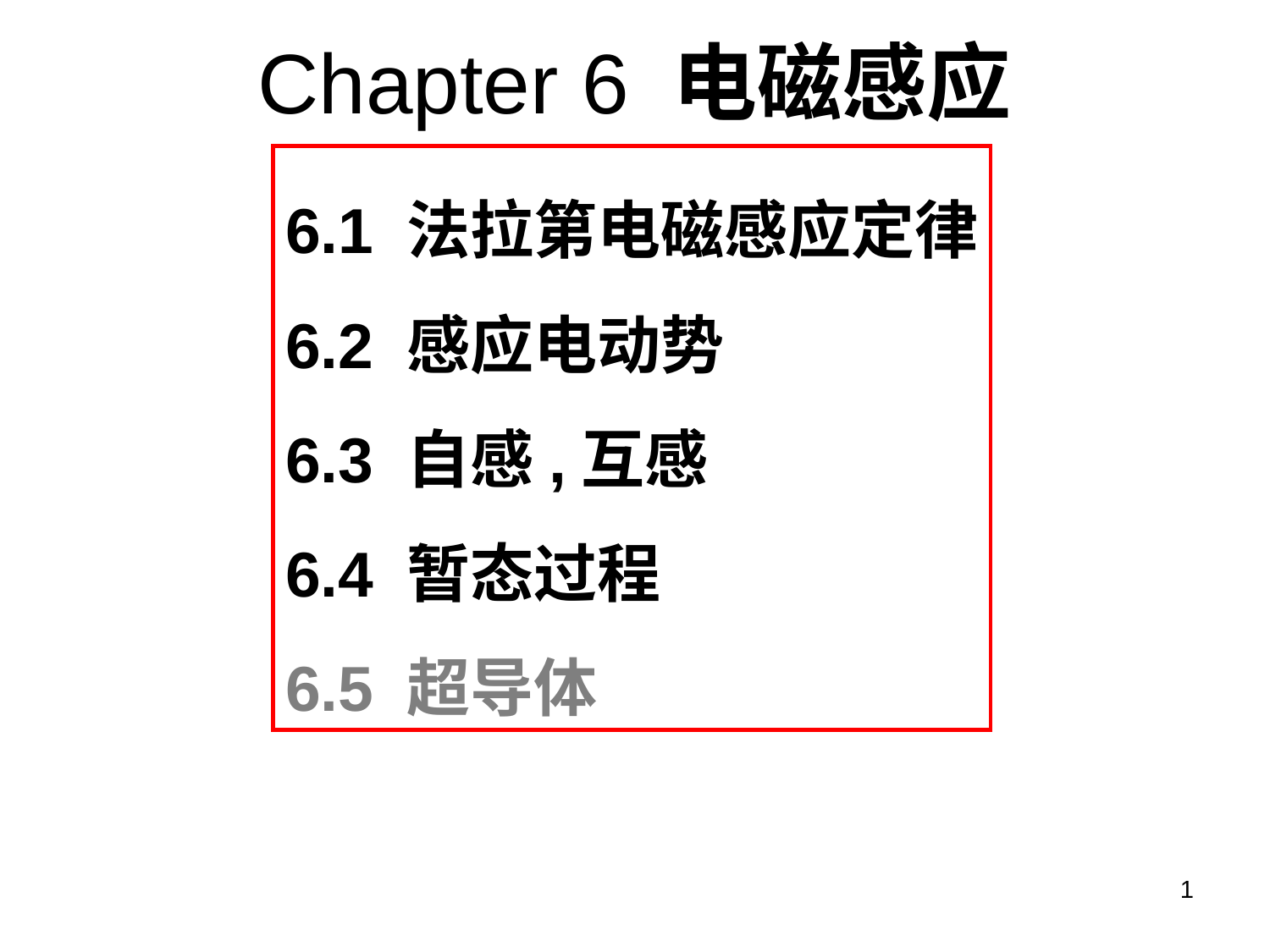

Chapter 6 电磁感应
6.1 法拉第电磁感应定律
6.2 感应电动势
6.3 自感,互感
6.4 暂态过程
6.5 超导体
1